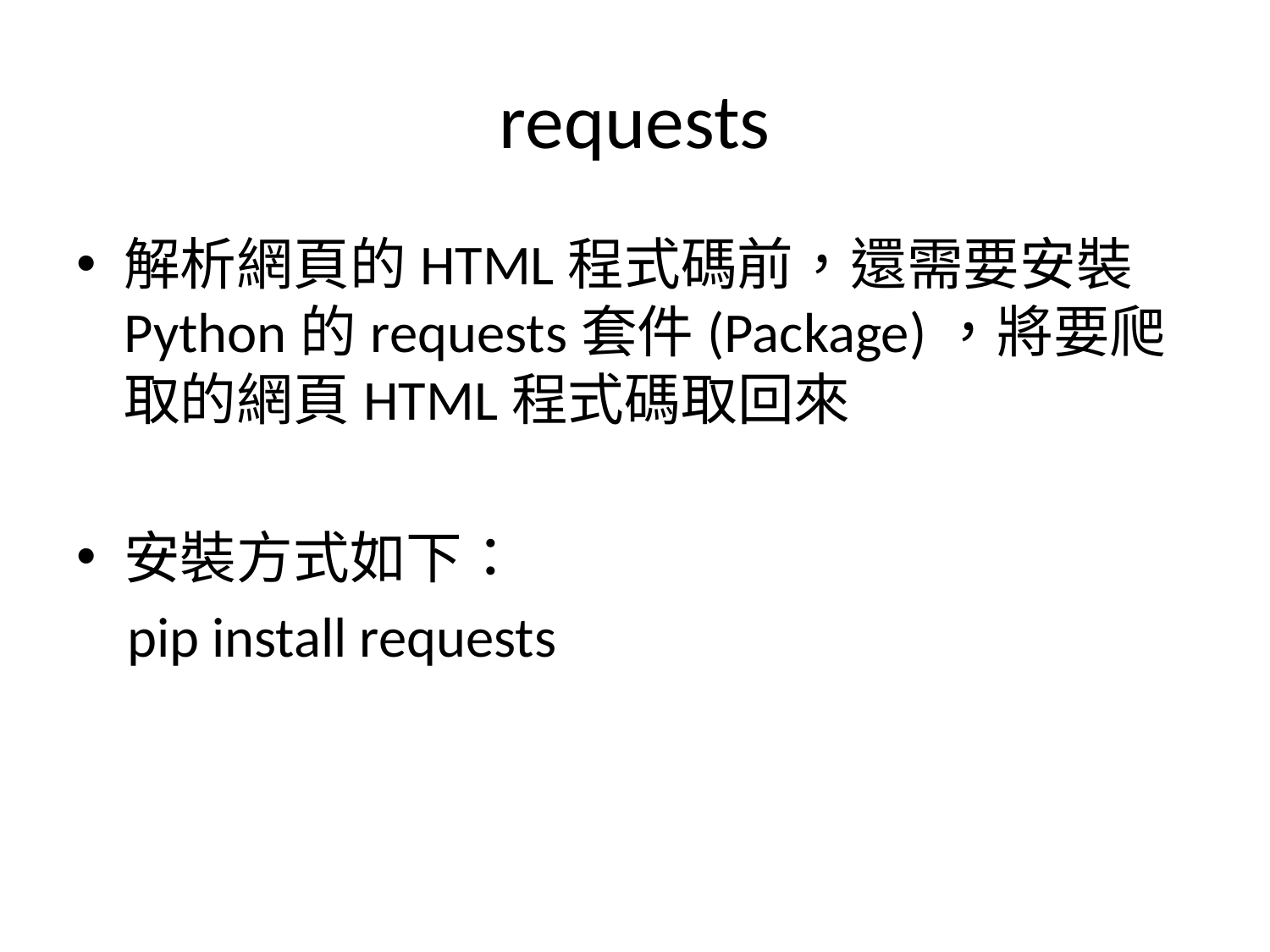

# requests
解析網頁的HTML程式碼前，還需要安裝Python的requests套件(Package)，將要爬取的網頁HTML程式碼取回來

安裝方式如下：
    pip install requests